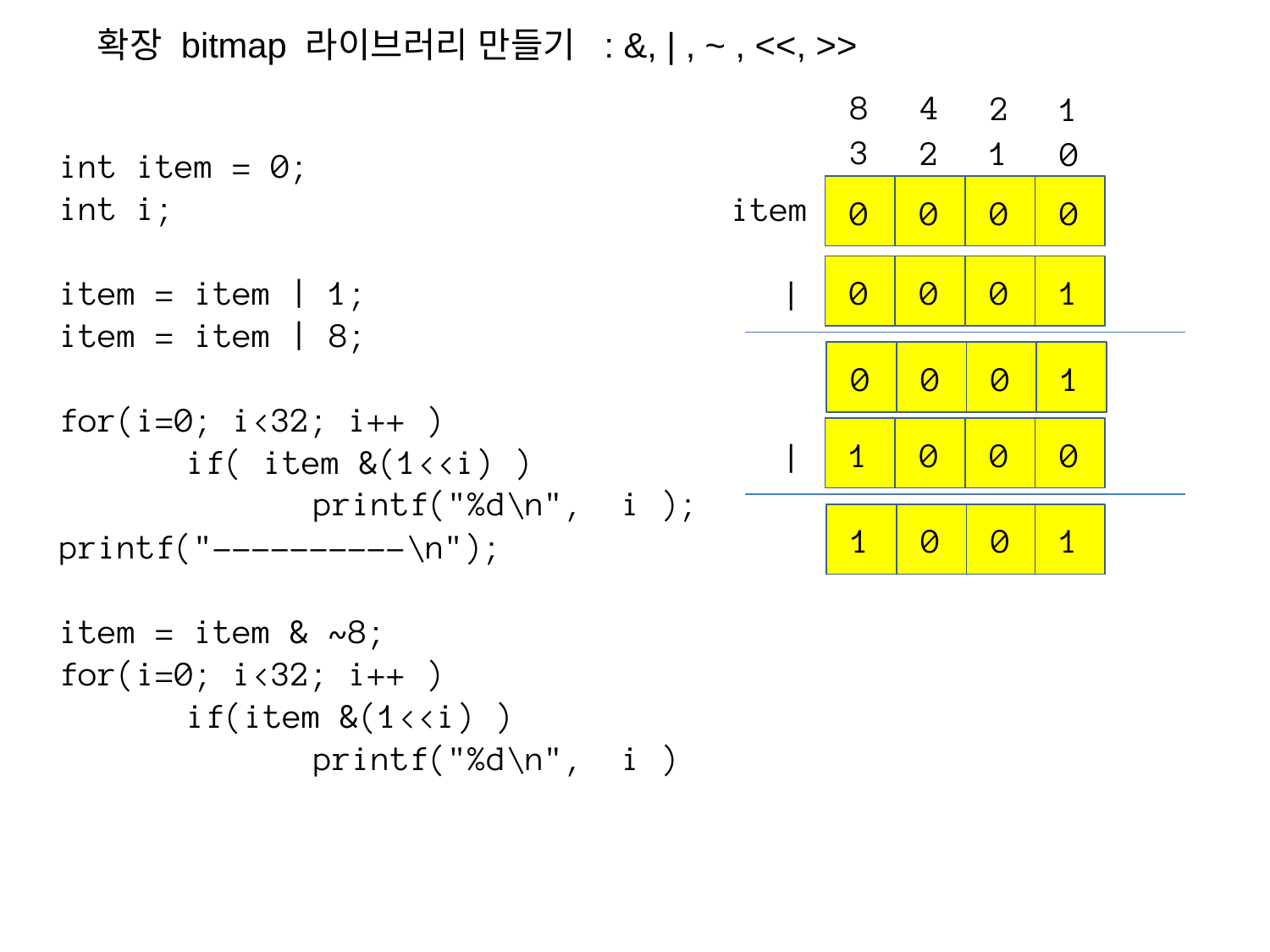

확장 bitmap 라이브러리 만들기  : &, | , ~ , <<, >>
8
4
2
1
3
2
1
0
	int item = 0;
	int i;

	item = item | 1;
	item = item | 8;

	for(i=0; i<32; i++ )
		if( item &(1<<i) )
			printf("%d\n",  i );
	printf("----------\n");

	item = item & ~8;
	for(i=0; i<32; i++ )
		if(item &(1<<i) )
			printf("%d\n",  i )
0
0
0
0
item
0
0
0
1
|
0
0
0
1
1
0
0
0
|
1
1
0
0